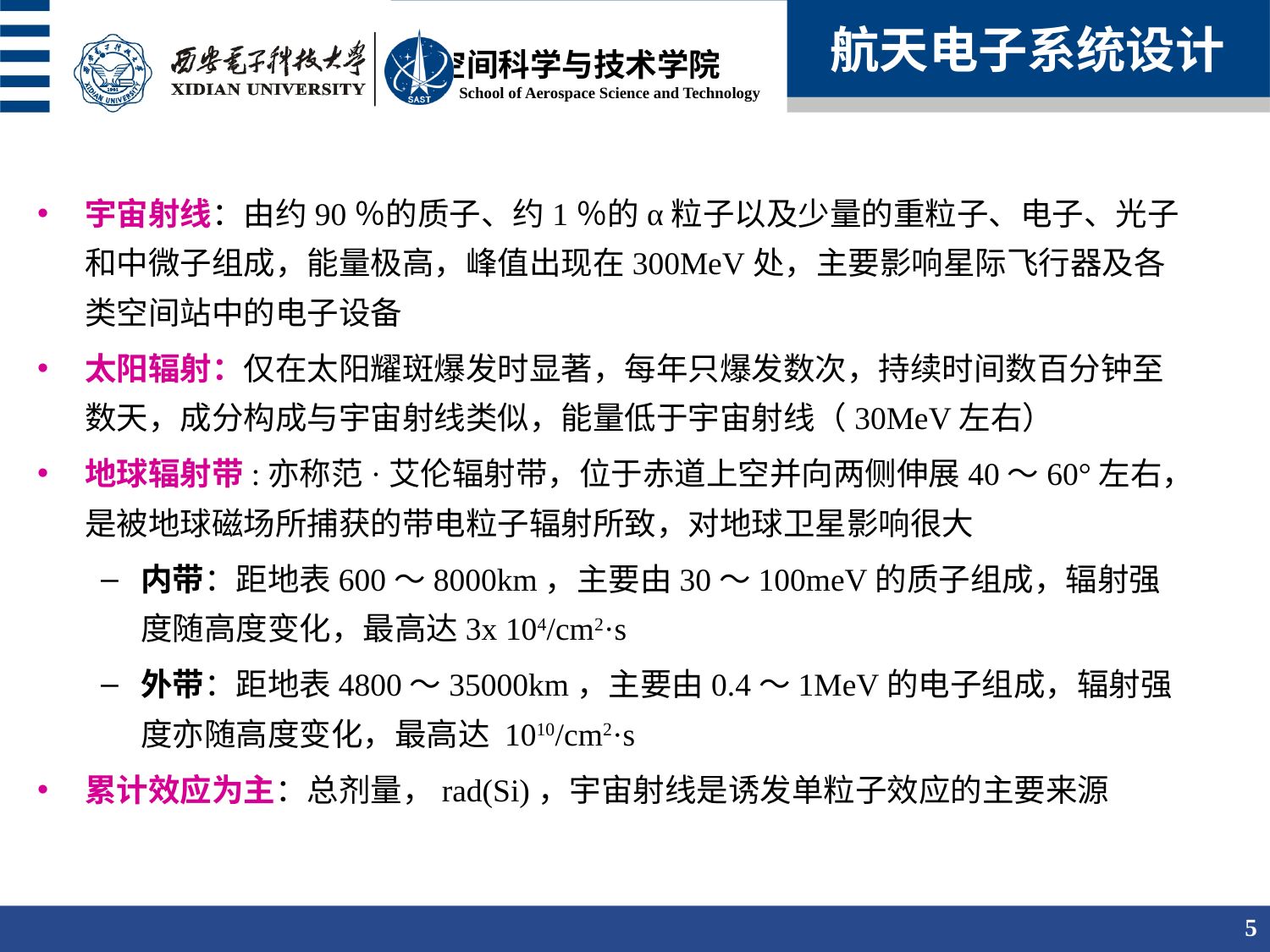

航天电子系统设计
宇宙射线：由约90％的质子、约1％的α粒子以及少量的重粒子、电子、光子和中微子组成，能量极高，峰值出现在300MeV处，主要影响星际飞行器及各类空间站中的电子设备
太阳辐射：仅在太阳耀斑爆发时显著，每年只爆发数次，持续时间数百分钟至数天，成分构成与宇宙射线类似，能量低于宇宙射线（30MeV左右）
地球辐射带:亦称范·艾伦辐射带，位于赤道上空并向两侧伸展40～60°左右，是被地球磁场所捕获的带电粒子辐射所致，对地球卫星影响很大
内带：距地表600～8000km，主要由30～100meV的质子组成，辐射强度随高度变化，最高达3x 104/cm2·s
外带：距地表4800～35000km，主要由0.4～1MeV的电子组成，辐射强度亦随高度变化，最高达 1010/cm2·s
累计效应为主：总剂量，rad(Si)，宇宙射线是诱发单粒子效应的主要来源